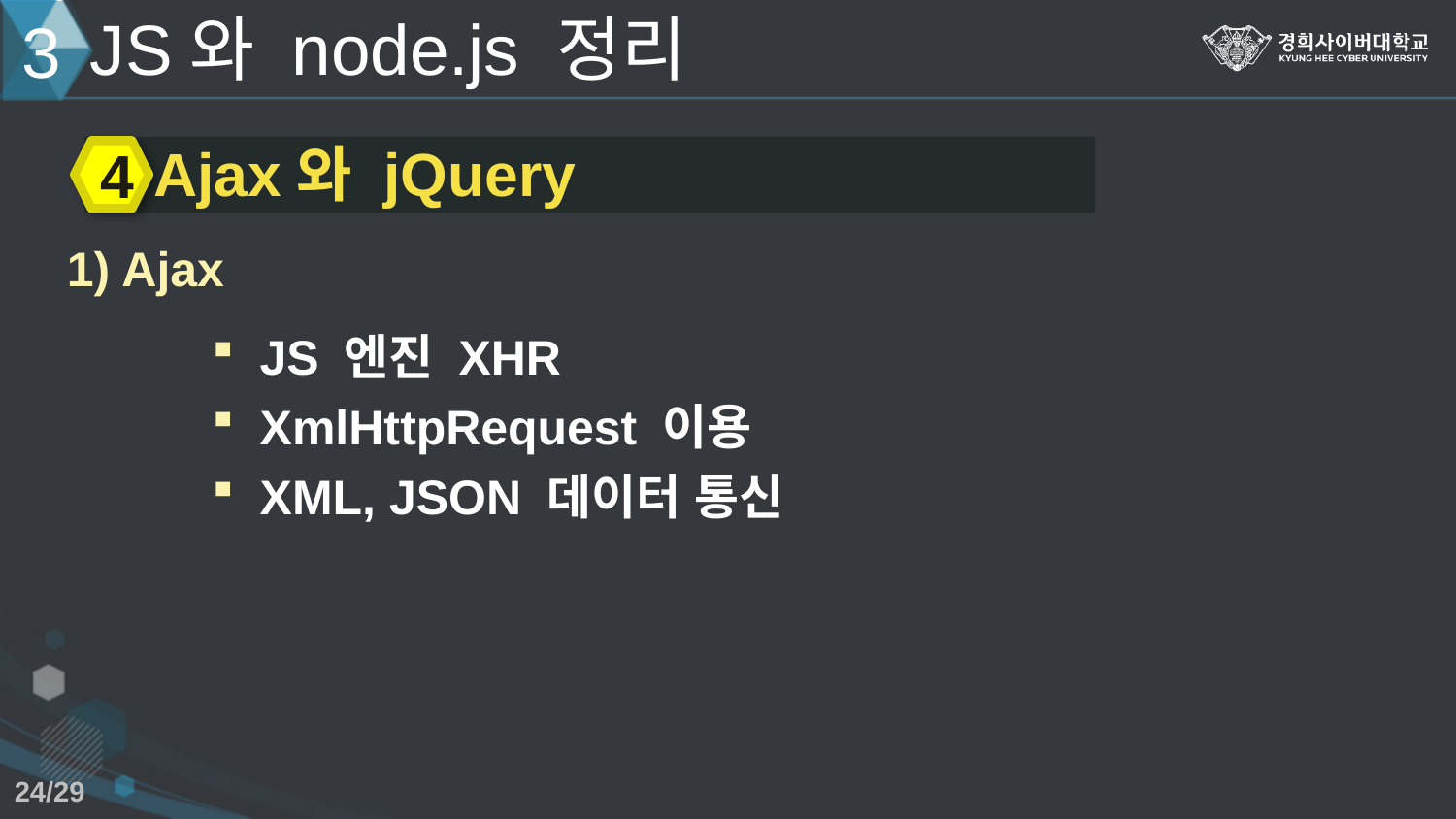

JS와 node.js 정리
3
Ajax와 jQuery

4
1) Ajax
 JS 엔진 XHR
 XmlHttpRequest 이용
 XML, JSON 데이터 통신